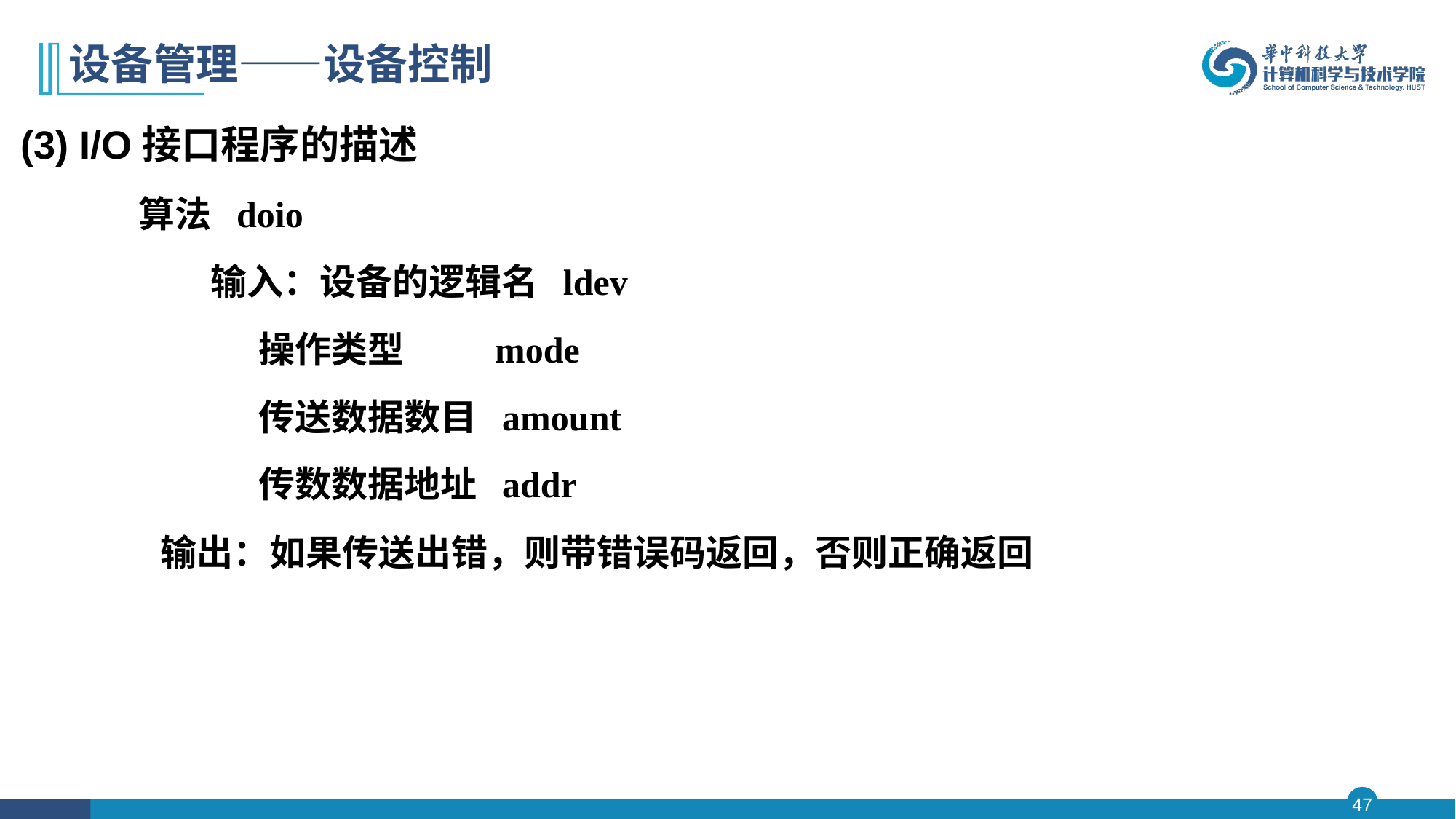

# 设备管理——设备控制
(3) I/O接口程序的描述
                算法  doio
		 输入：设备的逻辑名  ldev
                            操作类型          mode
                            传送数据数目  amount
                            传数数据地址  addr
                输出：如果传送出错，则带错误码返回，否则正确返回